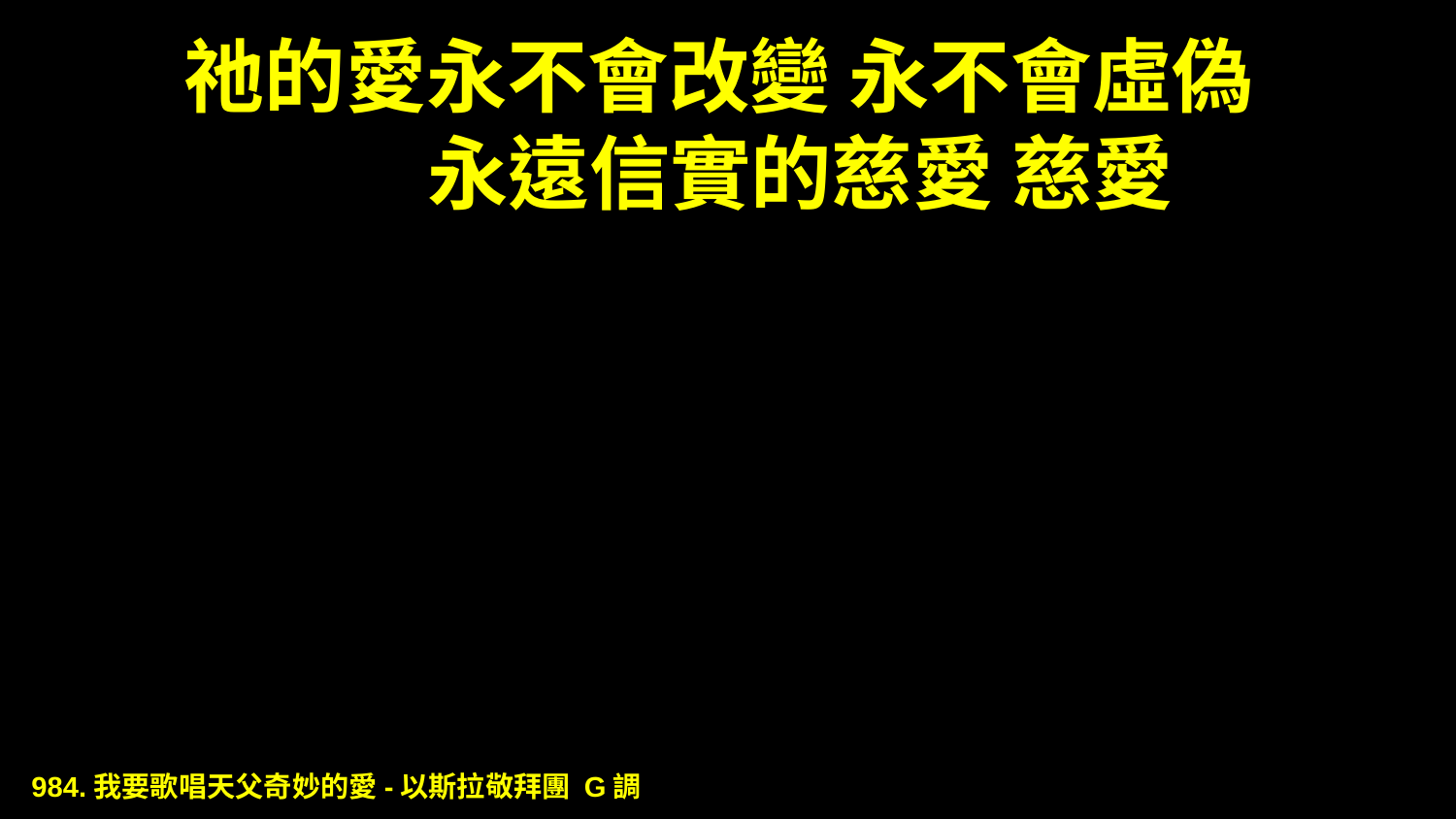

# 祂的愛永不會改變 永不會虛偽 永遠信實的慈愛 慈愛
984.我要歌唱天父奇妙的愛-以斯拉敬拜團 G調